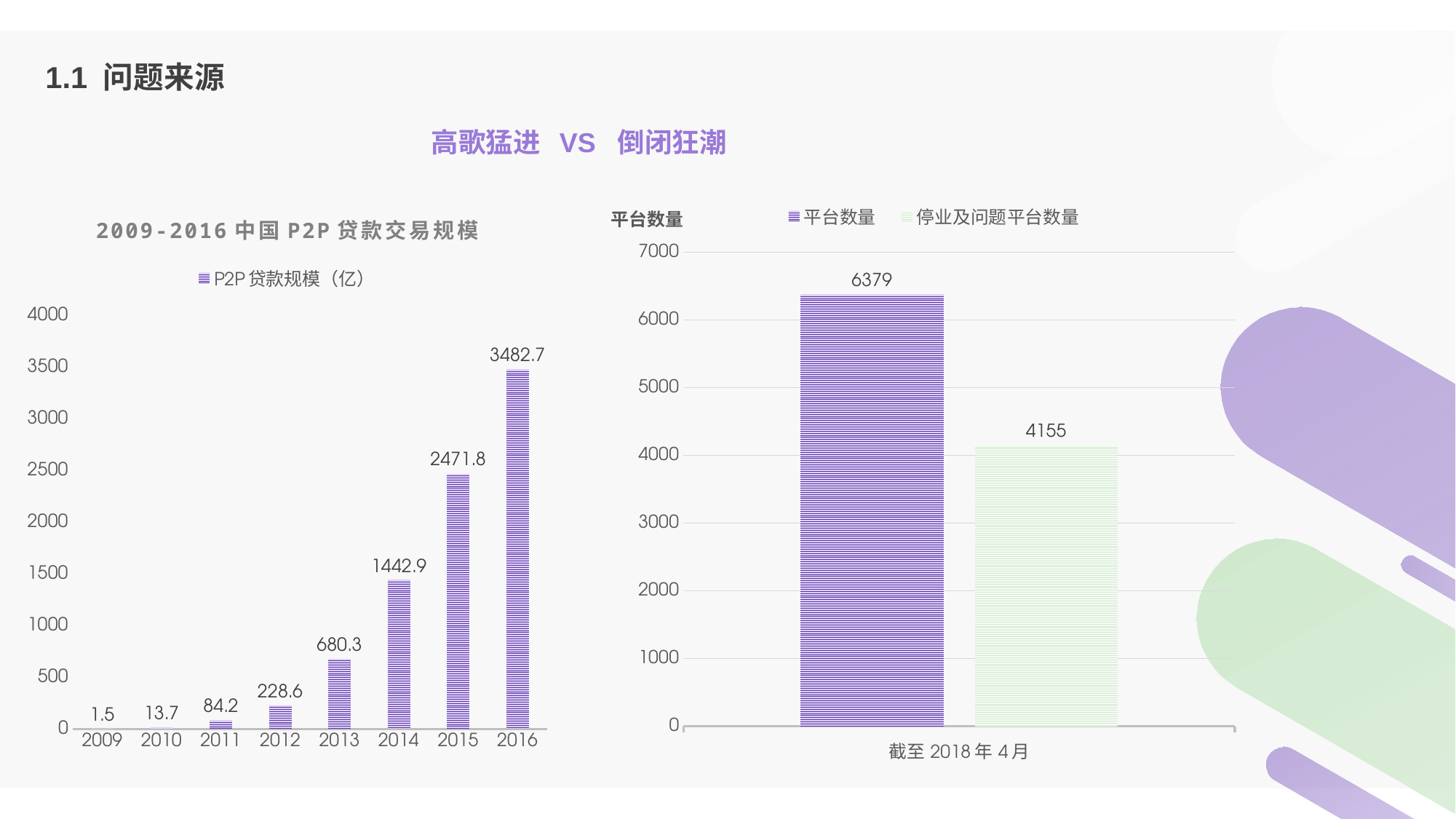

1.1 问题来源
高歌猛进  VS  倒闭狂潮

### Chart: 2009-2016中国P2P贷款交易规模

| Category | P2P贷款规模（亿） |
|---|---|
| 2009 | 1.5 |
| 2010 | 13.7 |
| 2011 | 84.2 |
| 2012 | 228.6 |
| 2013 | 680.3 |
| 2014 | 1442.9 |
| 2015 | 2471.8 |
| 2016 | 3482.7 |

### Chart

| Category | 平台数量 | 停业及问题平台数量 |
|---|---|---|
| 截至2018年4月 | 6379.0 | 4155.0 |